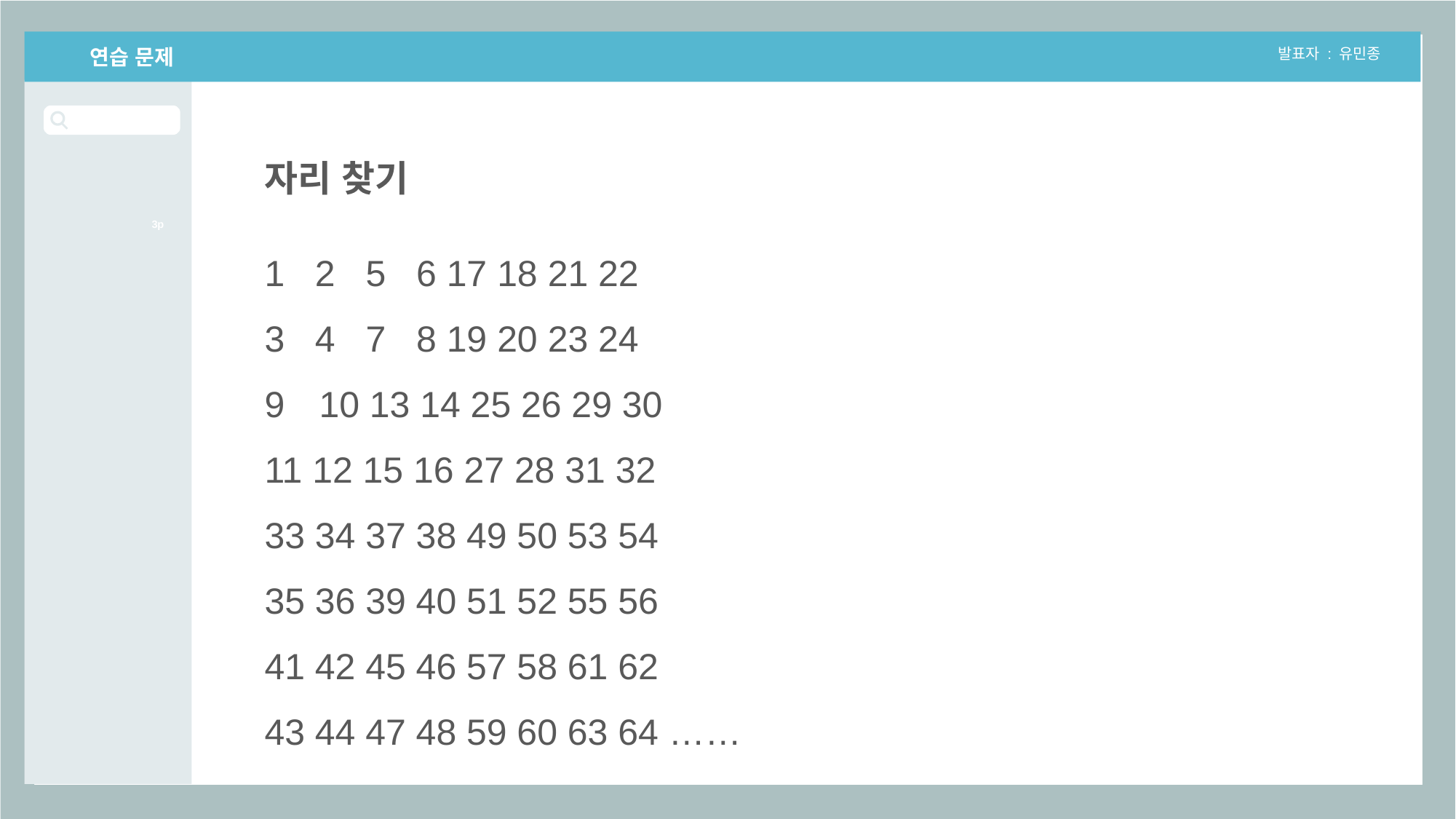

연습 문제
발표자 : 유민종

자리 찾기
3p
1   2   5   6 17 18 21 22
3   4   7   8 19 20 23 24
10 13 14 25 26 29 30
11 12 15 16 27 28 31 32
33 34 37 38 49 50 53 54
35 36 39 40 51 52 55 56
41 42 45 46 57 58 61 62
43 44 47 48 59 60 63 64 ……